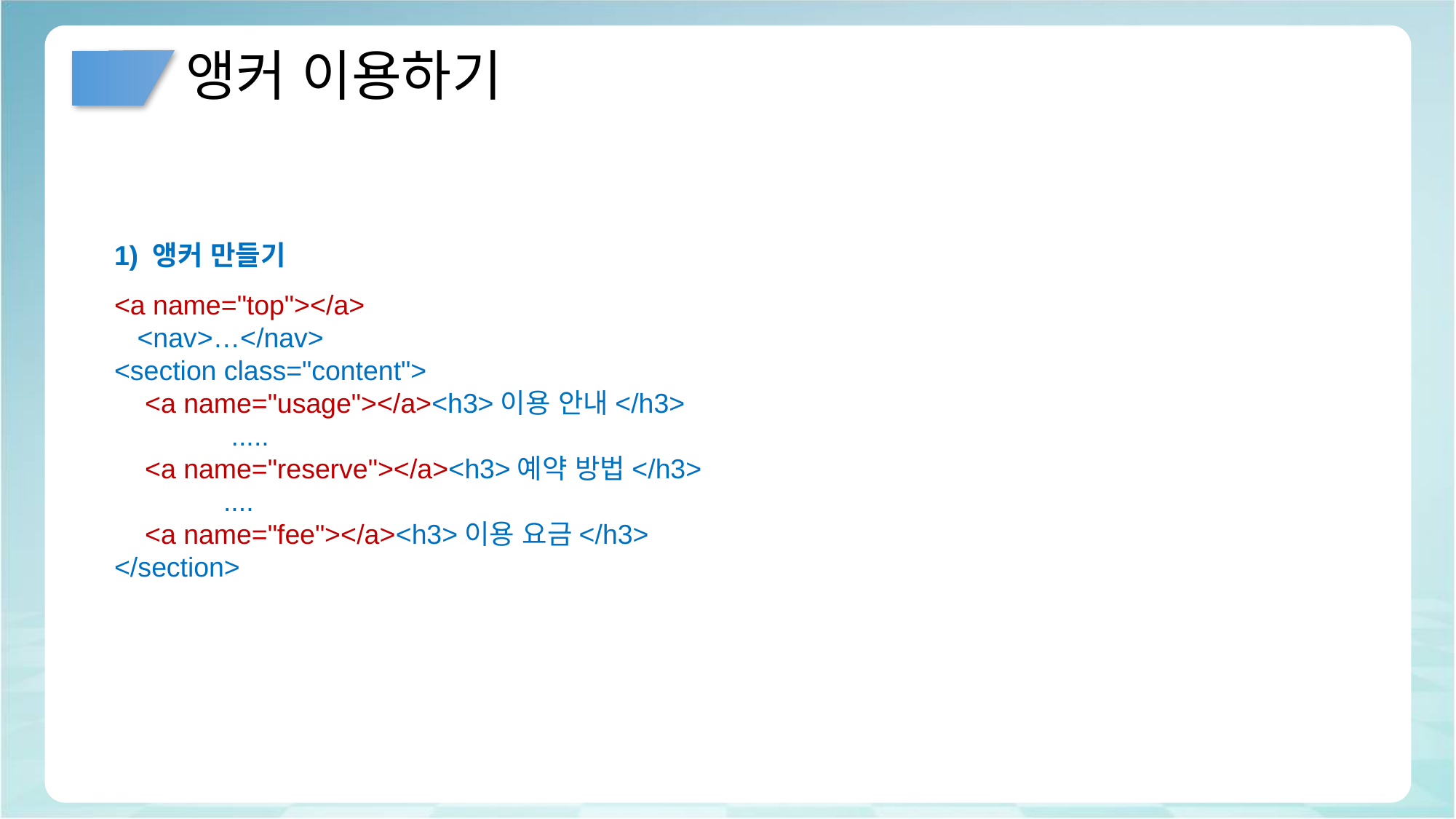

# 앵커 이용하기
1) 앵커 만들기
<a name="top"></a>
   <nav>…</nav>
<section class="content">
    <a name="usage"></a><h3>이용 안내</h3>
	 .....
    <a name="reserve"></a><h3>예약 방법</h3>
 	....
    <a name="fee"></a><h3>이용 요금</h3>
</section>